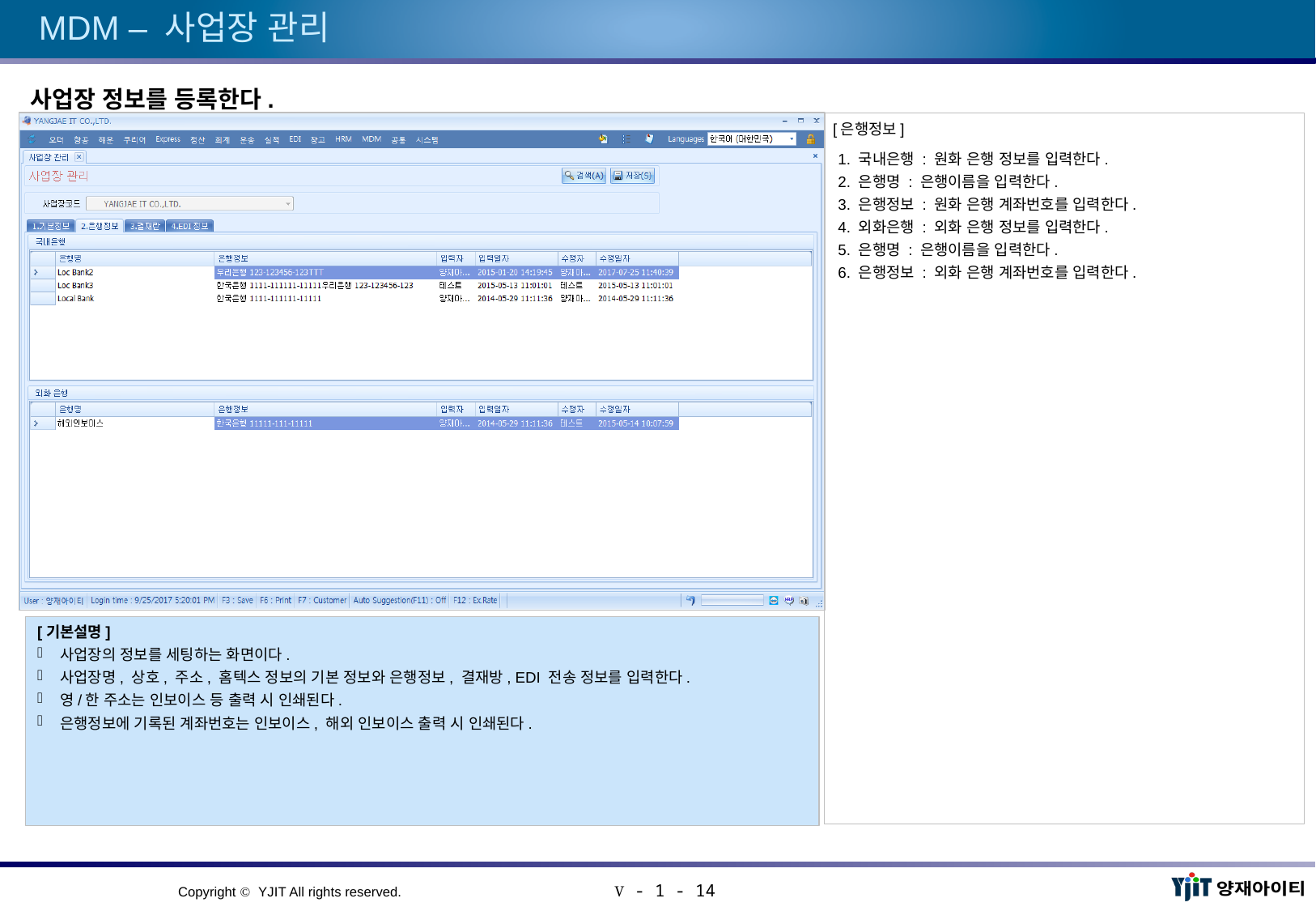

# MDM – 사업장 관리
사업장 정보를 등록한다.

[은행정보]
1. 국내은행 : 원화 은행 정보를 입력한다.
2. 은행명 : 은행이름을 입력한다.
3. 은행정보 : 원화 은행 계좌번호를 입력한다.
4. 외화은행 : 외화 은행 정보를 입력한다.
5. 은행명 : 은행이름을 입력한다.
6. 은행정보 : 외화 은행 계좌번호를 입력한다.

[기본설명]
사업장의 정보를 세팅하는 화면이다.
사업장명, 상호, 주소, 홈텍스 정보의 기본 정보와 은행정보, 결재방, EDI 전송 정보를 입력한다.
영/한 주소는 인보이스 등 출력 시 인쇄된다.
은행정보에 기록된 계좌번호는 인보이스, 해외 인보이스 출력 시 인쇄된다.